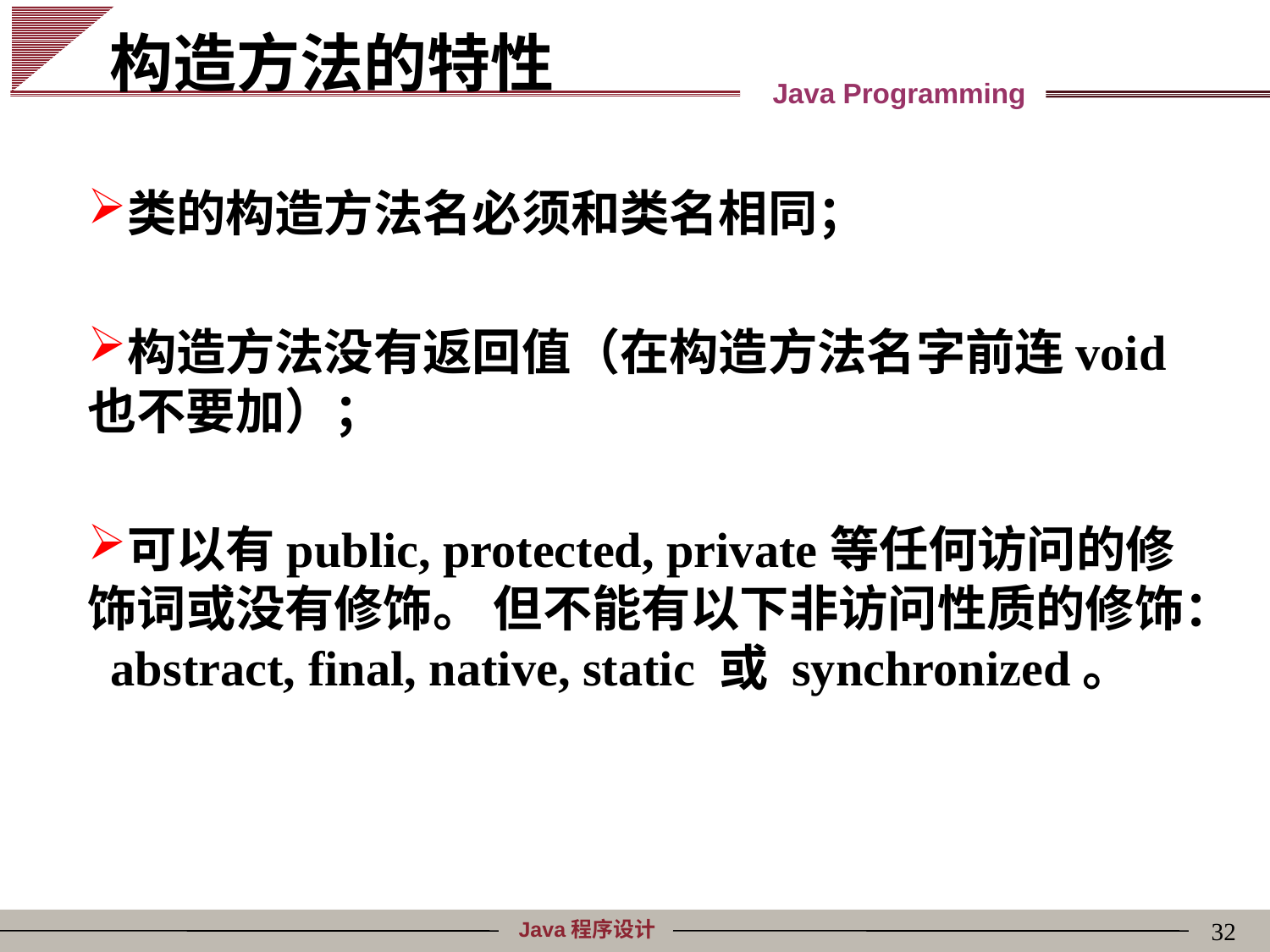

# 构造方法的特性
类的构造方法名必须和类名相同；

构造方法没有返回值（在构造方法名字前连void也不要加）；

可以有public, protected, private等任何访问的修饰词或没有修饰。 但不能有以下非访问性质的修饰： abstract, final, native, static 或 synchronized。